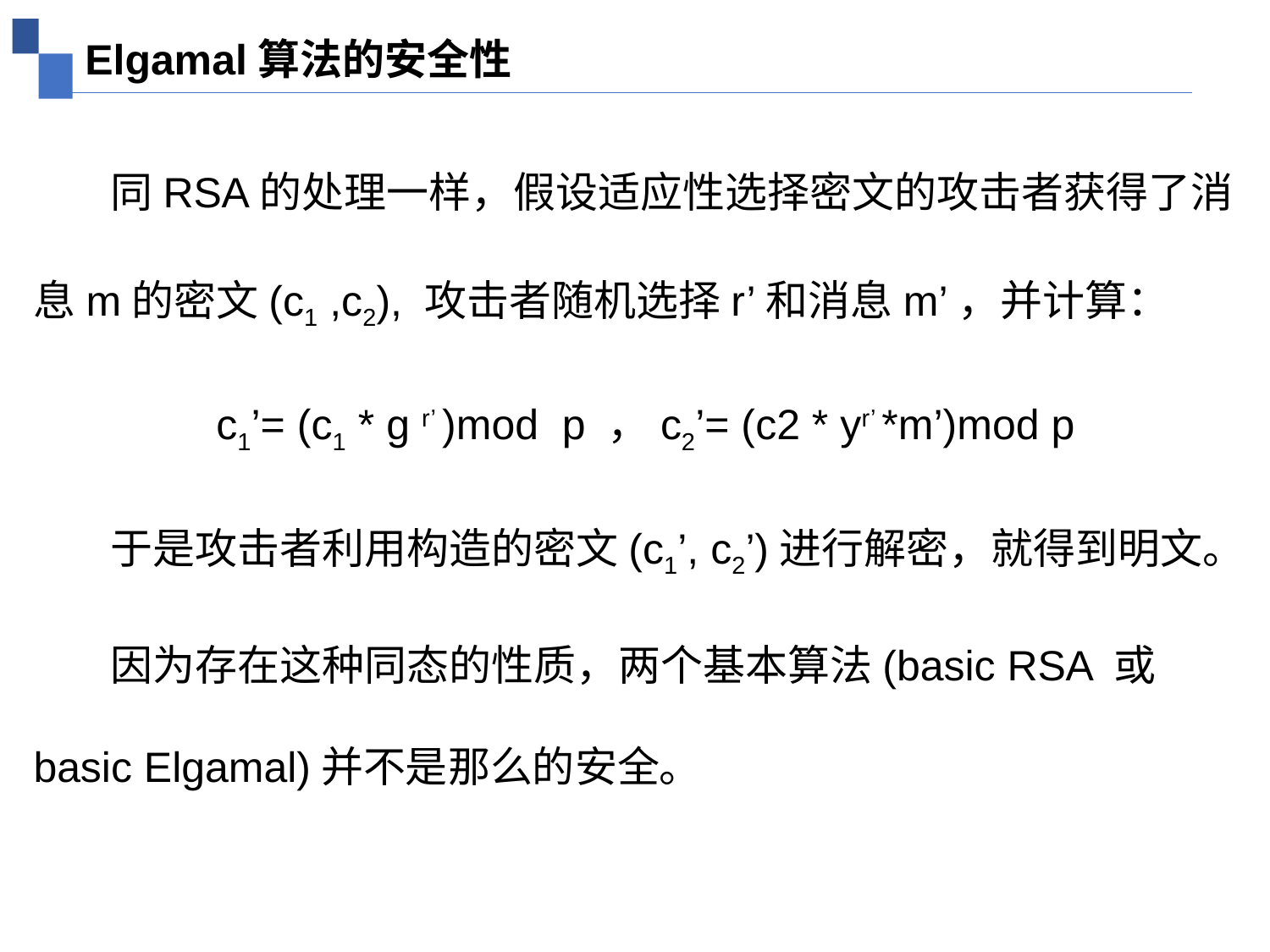

Elgamal算法的安全性
       同RSA的处理一样，假设适应性选择密文的攻击者获得了消息m的密文(c1 ,c2), 攻击者随机选择r’和消息m’，并计算：
c1’= (c1 * g r’ )mod  p ，c2’= (c2 * yr’ *m’)mod p
       于是攻击者利用构造的密文(c1’, c2’)进行解密，就得到明文。
       因为存在这种同态的性质，两个基本算法(basic RSA 或 basic Elgamal)并不是那么的安全。